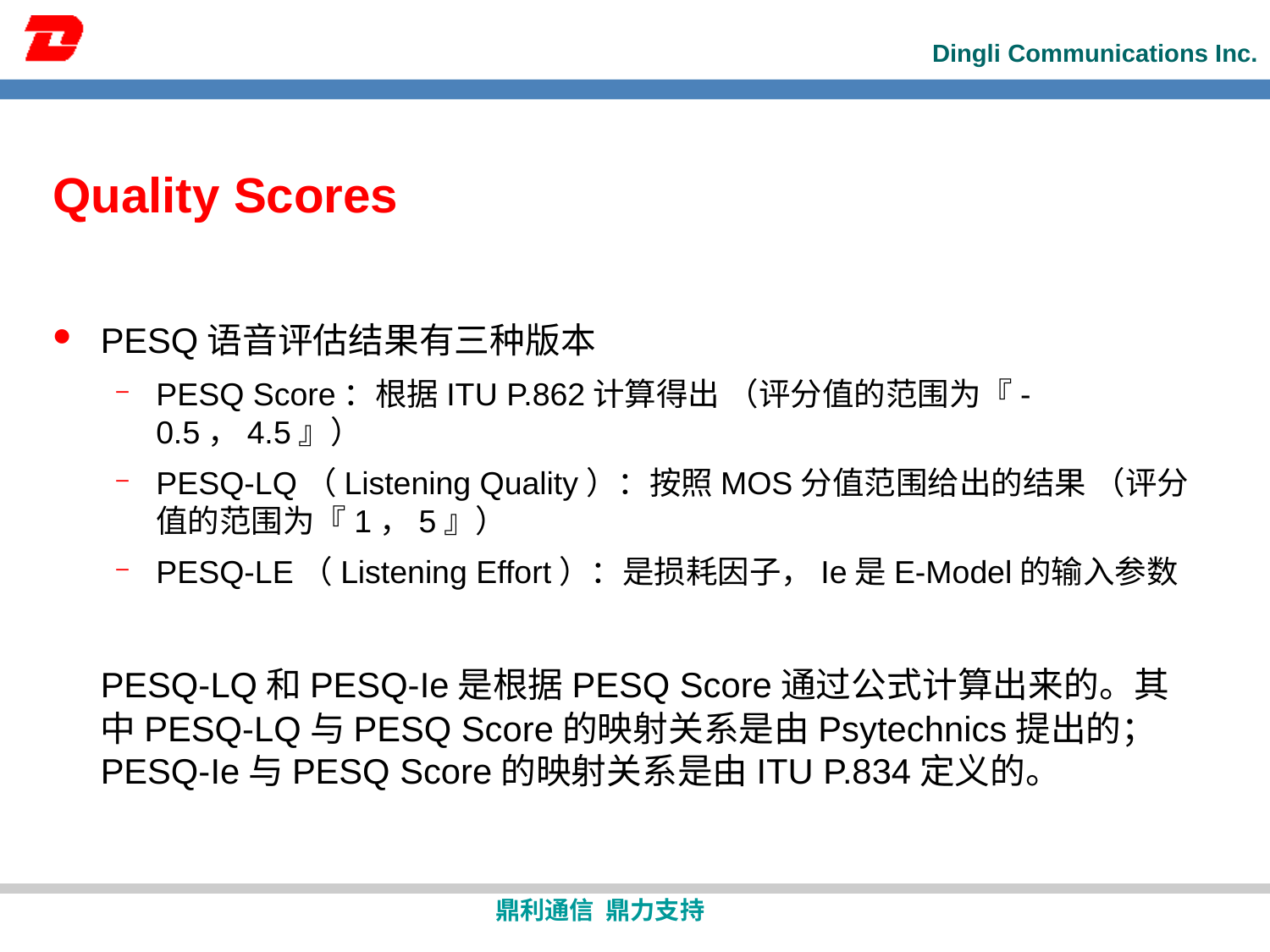

# Quality Scores
PESQ语音评估结果有三种版本
PESQ Score：根据ITU P.862计算得出 （评分值的范围为『-0.5，4.5』）
PESQ-LQ（Listening Quality）：按照MOS分值范围给出的结果 （评分值的范围为『1，5』）
PESQ-LE（Listening Effort）：是损耗因子，Ie是E-Model的输入参数

	PESQ-LQ和PESQ-Ie是根据PESQ Score通过公式计算出来的。其中PESQ-LQ与PESQ Score的映射关系是由Psytechnics提出的；PESQ-Ie与PESQ Score的映射关系是由ITU P.834定义的。